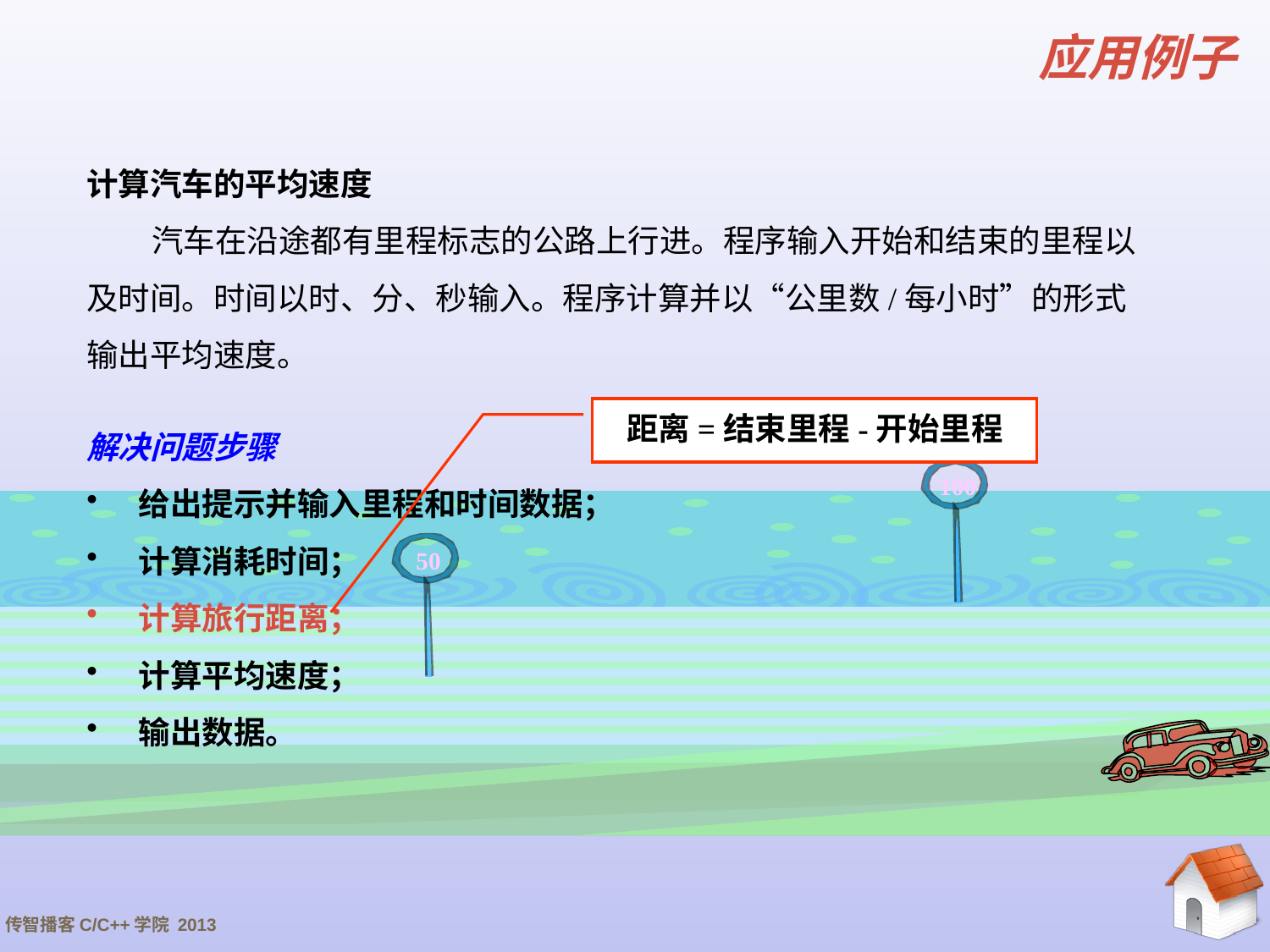

# 应用例子
计算汽车的平均速度
        汽车在沿途都有里程标志的公路上行进。程序输入开始和结束的里程以及时间。时间以时、分、秒输入。程序计算并以“公里数/每小时”的形式输出平均速度。
距离=结束里程-开始里程
解决问题步骤
  给出提示并输入里程和时间数据；
  计算消耗时间；
  计算旅行距离；
  计算平均速度；
  输出数据。

100

50